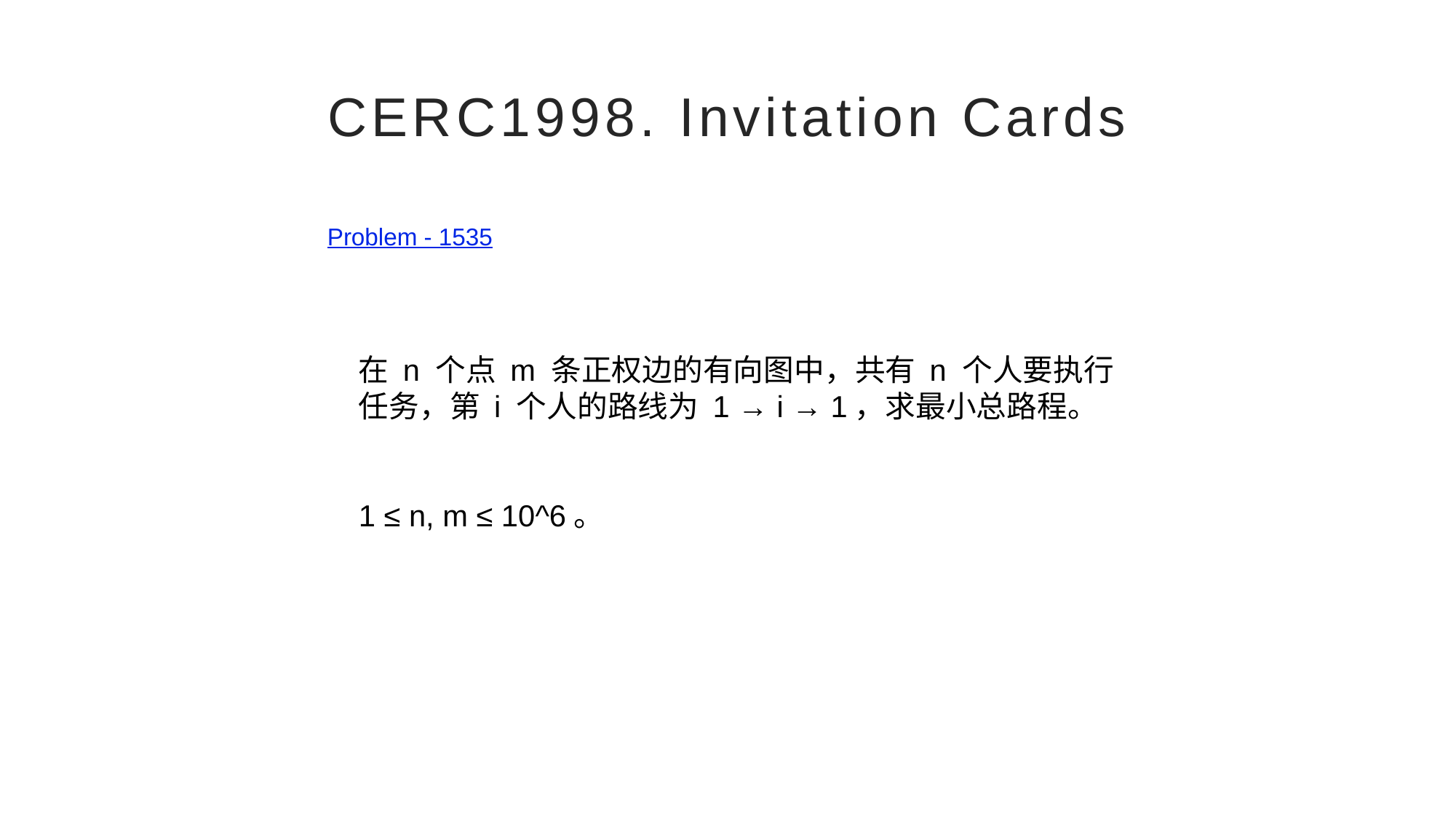

# CERC1998. Invitation Cards
Problem - 1535
在 n 个点 m 条正权边的有向图中，共有 n 个⼈要执⾏任务，第 i 个⼈的路线为 1 → i → 1，求最⼩总路程。

1 ≤ n, m ≤ 10^6。